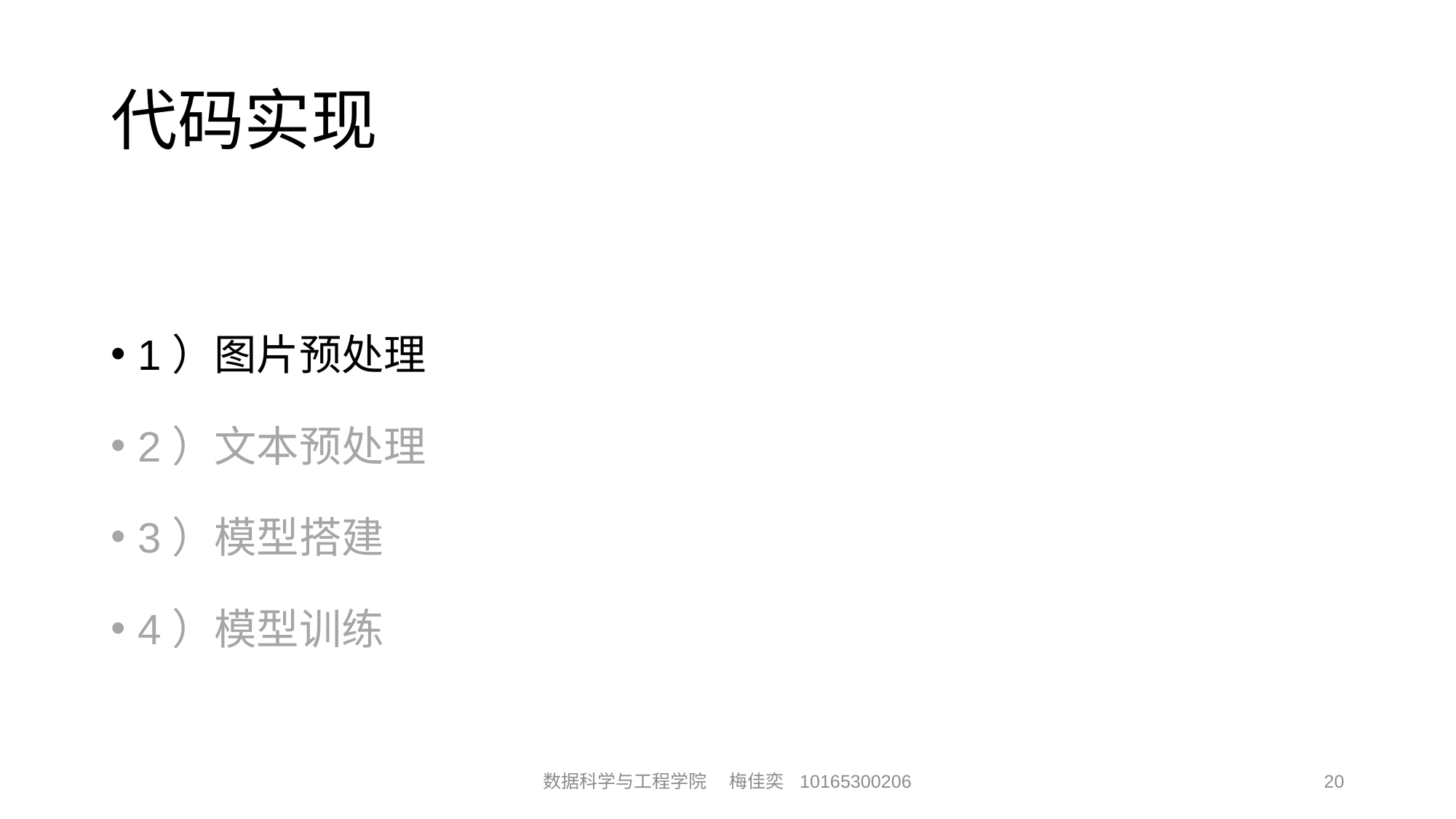

# 代码实现
1）图片预处理
2）文本预处理
3）模型搭建
4）模型训练
数据科学与工程学院    梅佳奕  10165300206
20